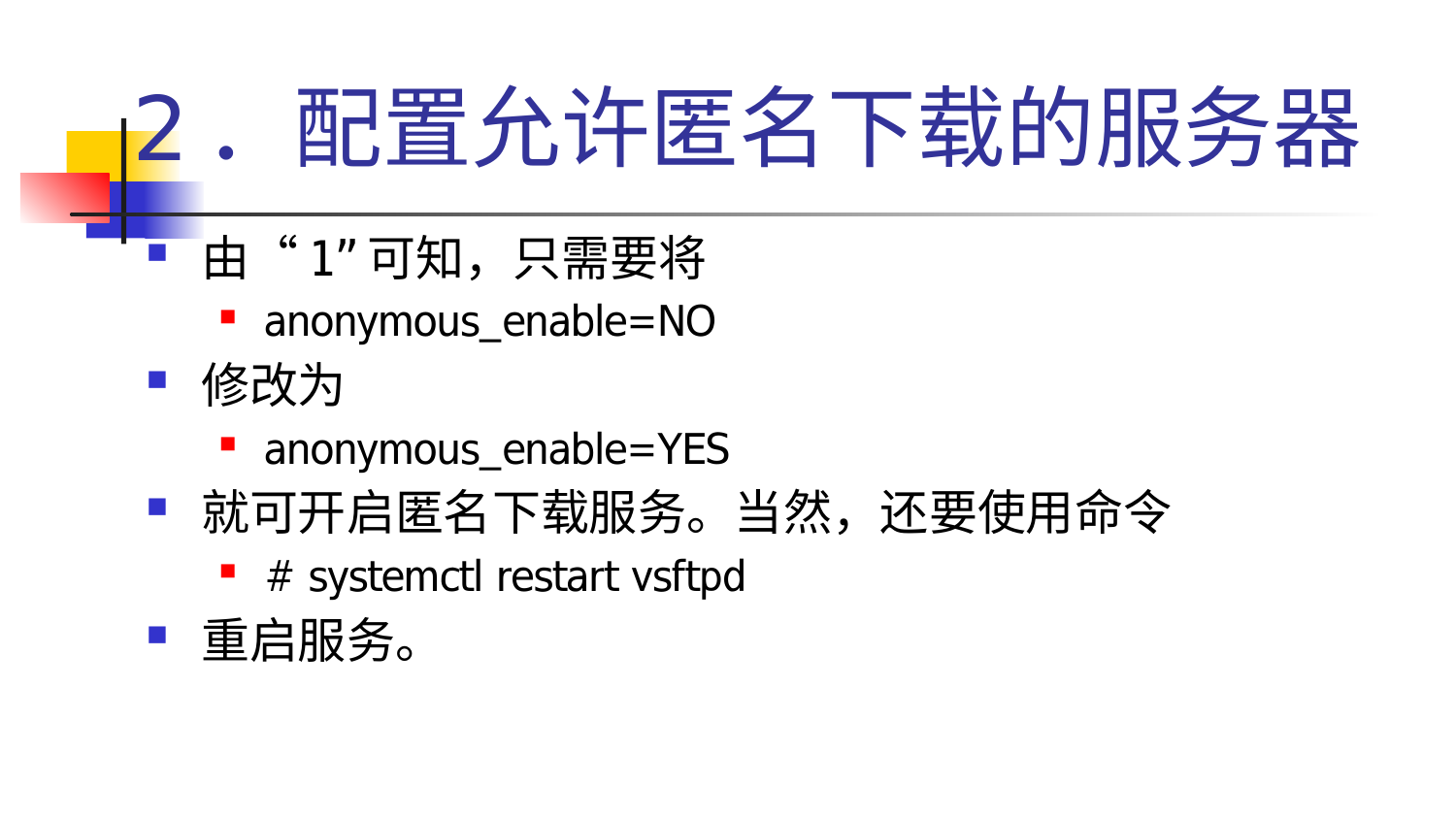

# 2．配置允许匿名下载的服务器
由“1”可知，只需要将
anonymous_enable=NO
修改为
anonymous_enable=YES
就可开启匿名下载服务。当然，还要使用命令
# systemctl restart vsftpd
重启服务。